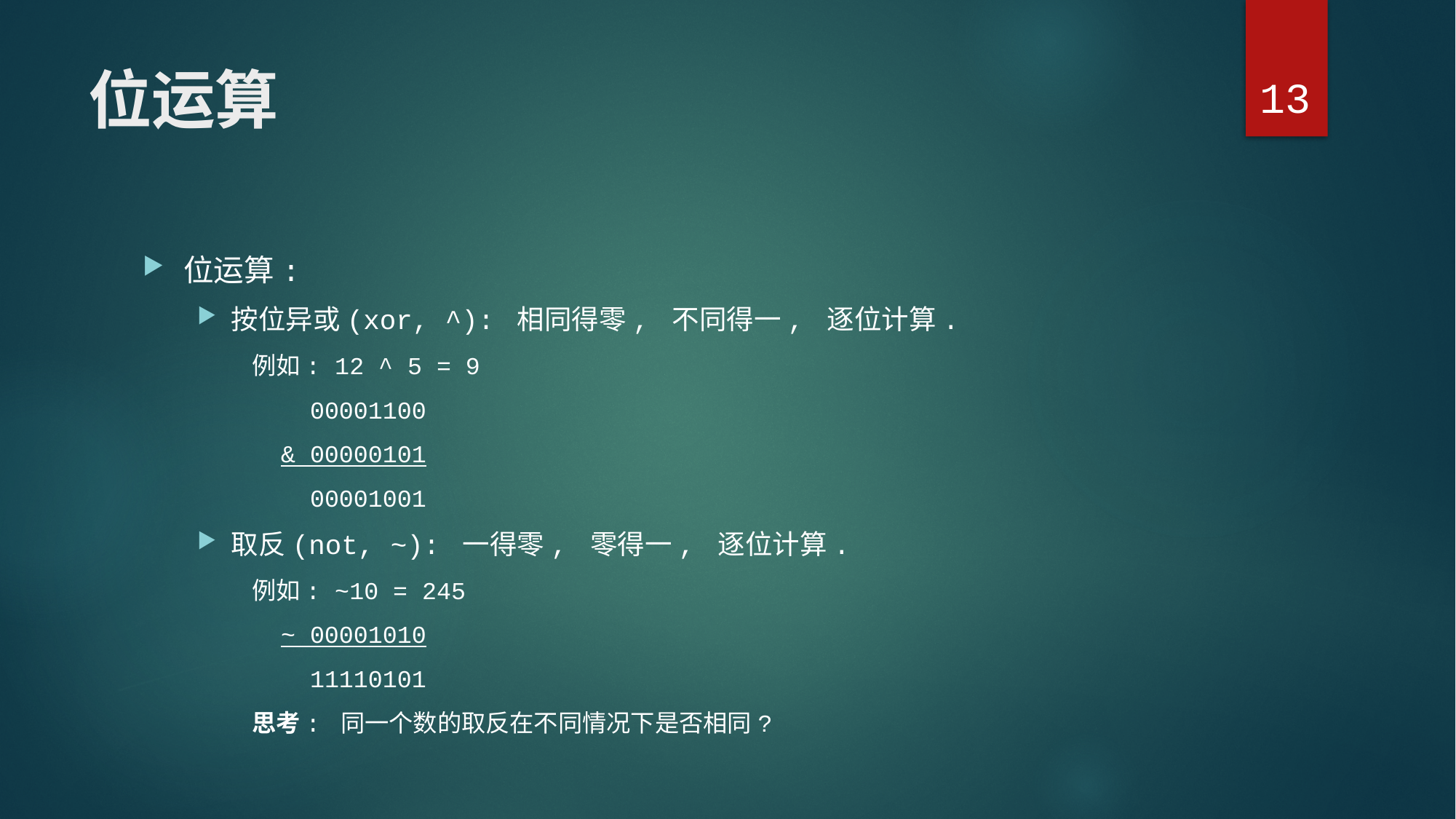

13
# 位运算
位运算:
按位异或(xor, ^): 相同得零, 不同得一, 逐位计算.
例如: 12 ^ 5 = 9
    00001100
  & 00000101
    00001001
取反(not, ~): 一得零, 零得一, 逐位计算.
例如: ~10 = 245
  ~ 00001010
    11110101
思考: 同一个数的取反在不同情况下是否相同?